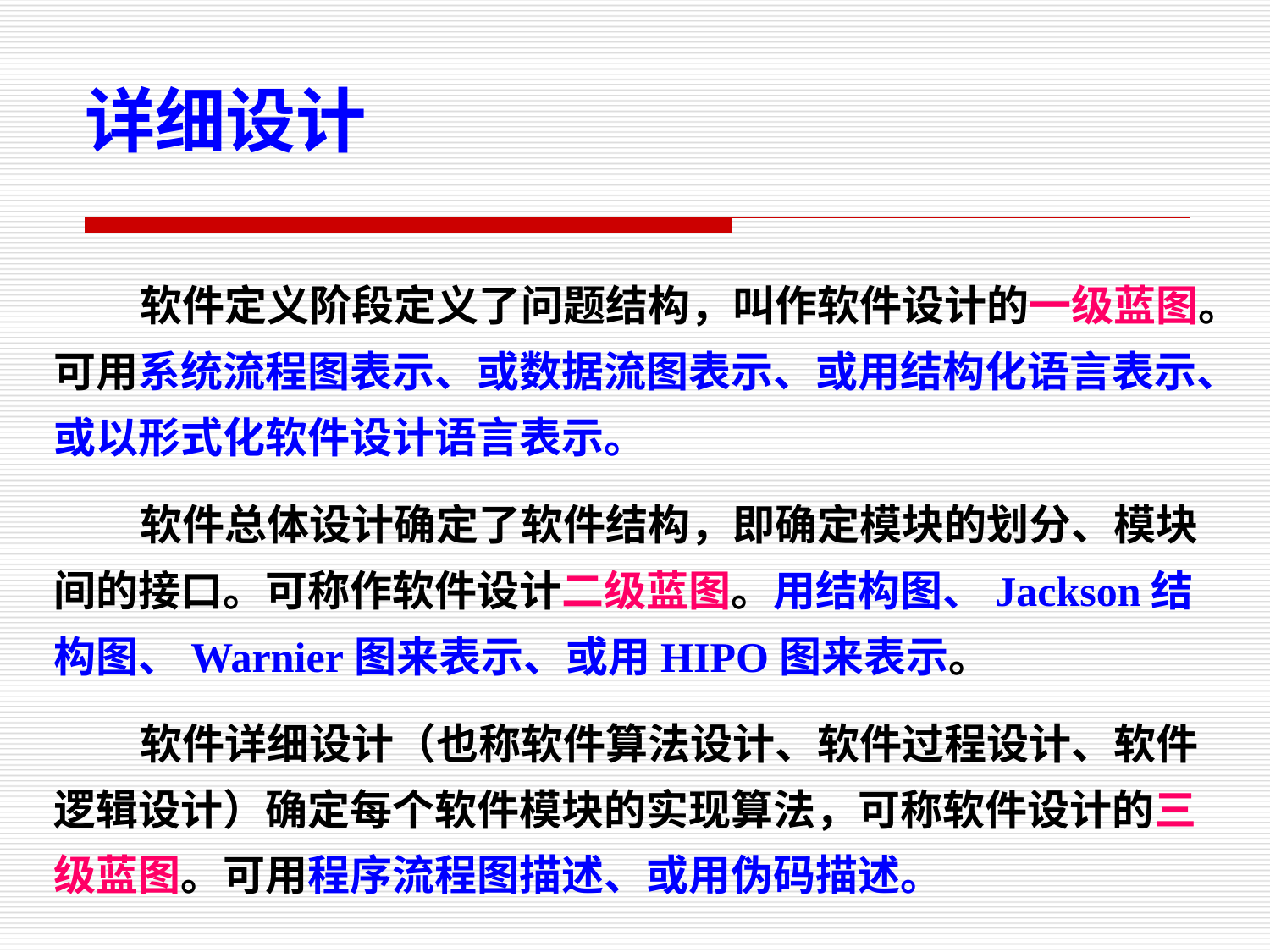

详细设计
        软件定义阶段定义了问题结构，叫作软件设计的一级蓝图。可用系统流程图表示、或数据流图表示、或用结构化语言表示、或以形式化软件设计语言表示。
        软件总体设计确定了软件结构，即确定模块的划分、模块间的接口。可称作软件设计二级蓝图。用结构图、Jackson结构图、Warnier图来表示、或用HIPO图来表示。
        软件详细设计（也称软件算法设计、软件过程设计、软件逻辑设计）确定每个软件模块的实现算法，可称软件设计的三级蓝图。可用程序流程图描述、或用伪码描述。